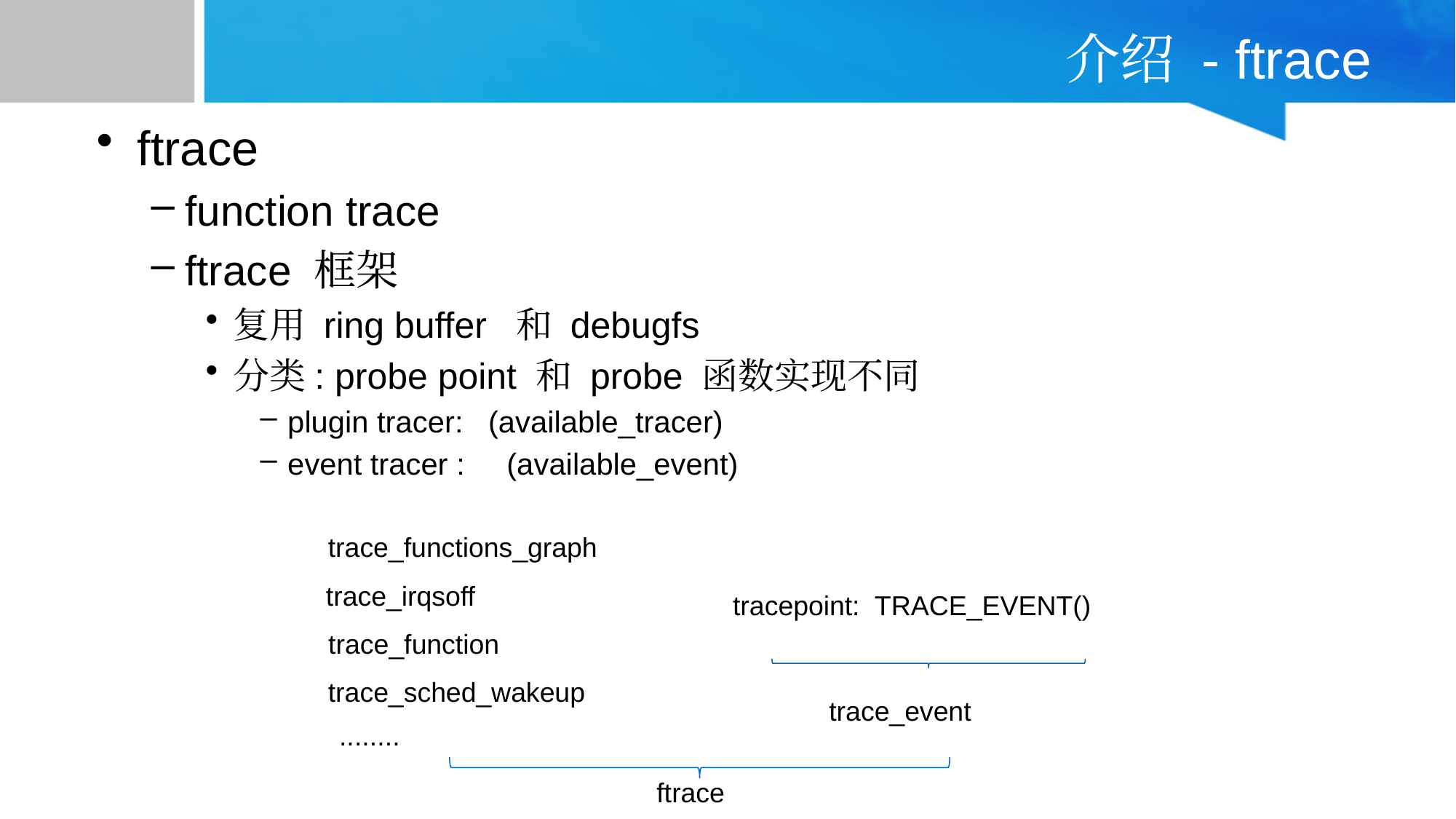

# 介绍 - ftrace
ftrace
function trace
ftrace 框架
复用 ring buffer  和 debugfs
分类: probe point 和 probe 函数实现不同
plugin tracer:   (available_tracer)
event tracer :     (available_event)

trace_functions_graph
trace_irqsoff
tracepoint:  TRACE_EVENT()
trace_function
trace_sched_wakeup
trace_event
........
ftrace